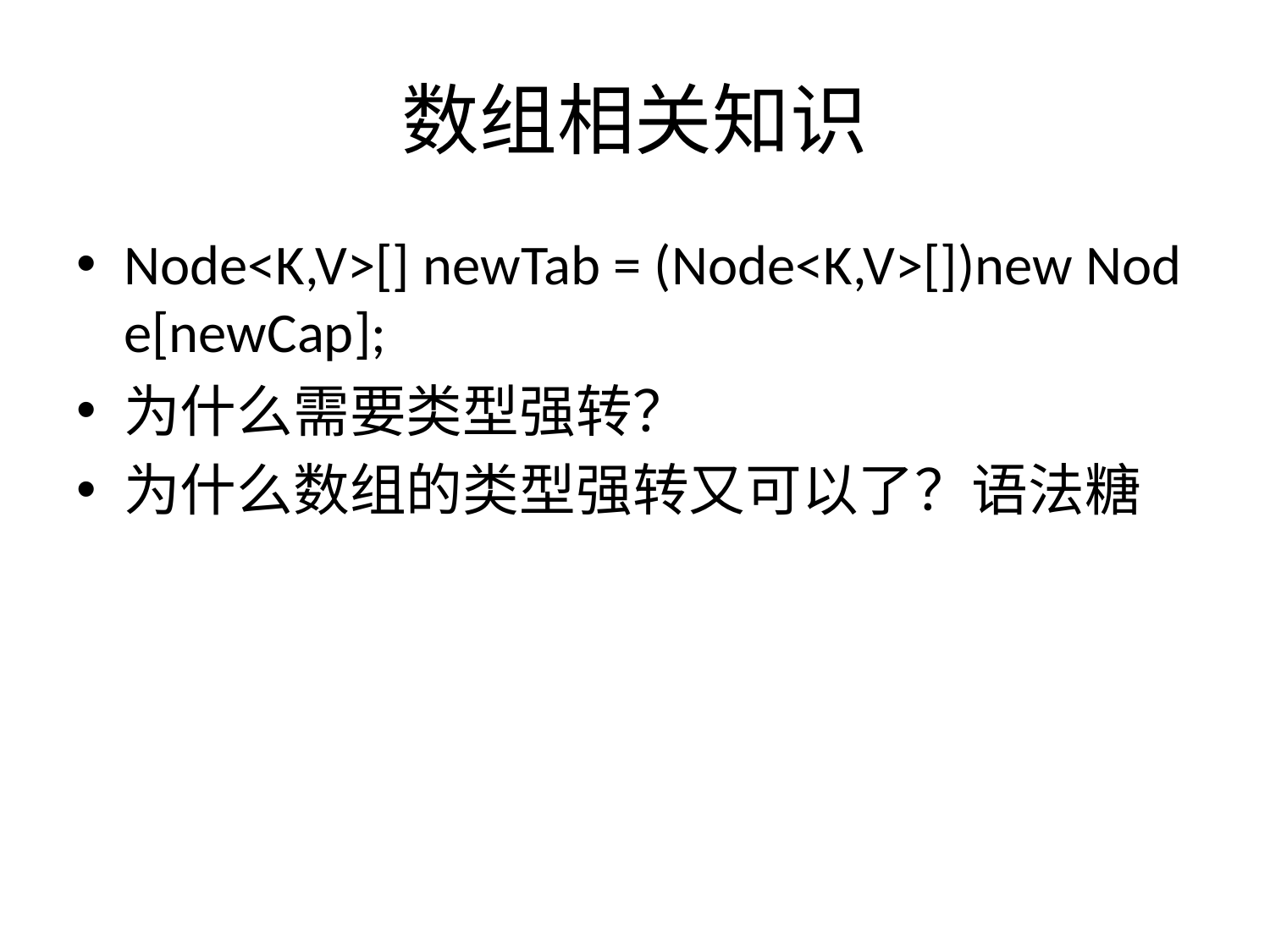

# 数组相关知识
Node<K,V>[] newTab = (Node<K,V>[])new Node[newCap];
为什么需要类型强转？
为什么数组的类型强转又可以了？语法糖